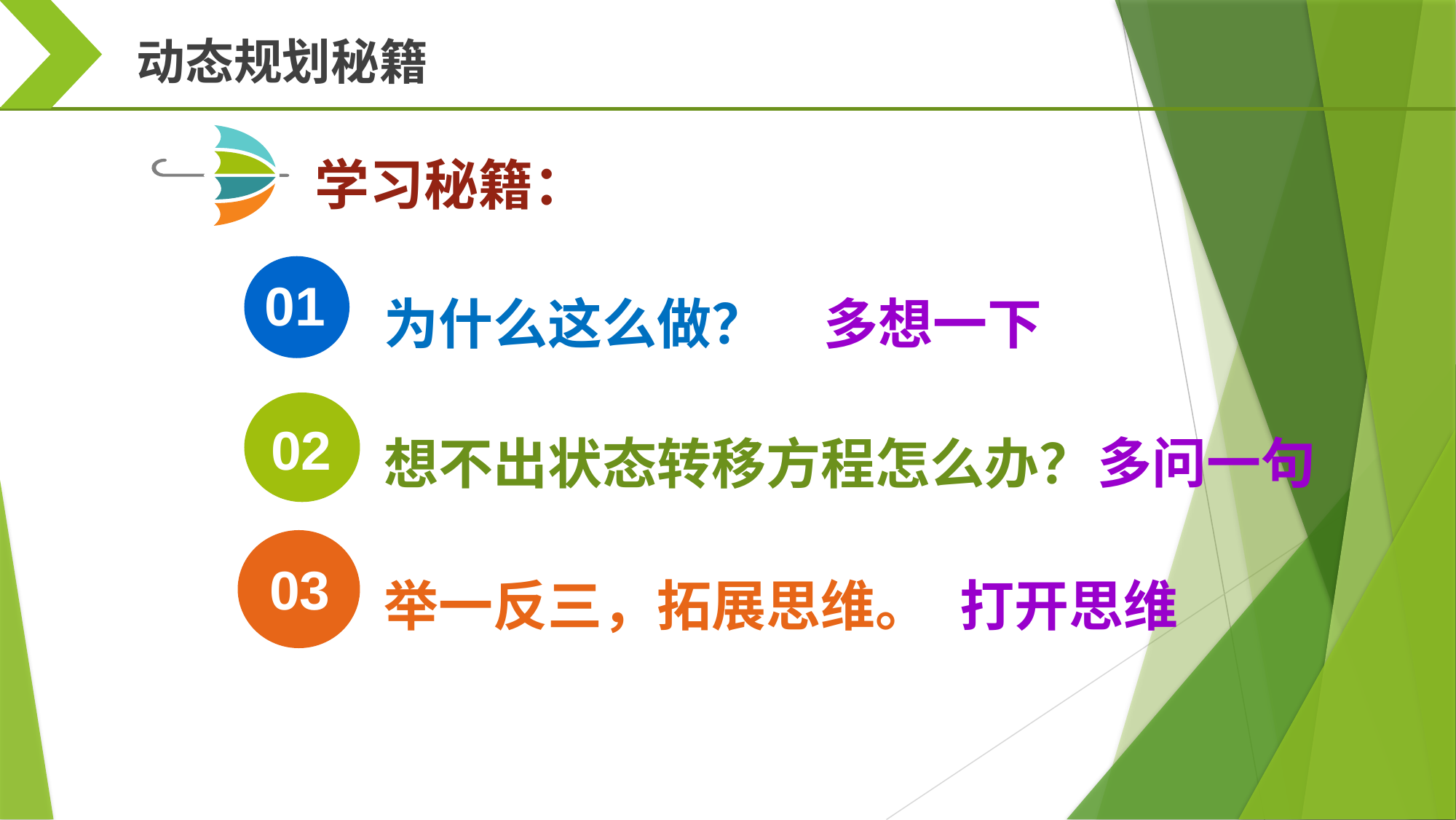

动态规划秘籍

学习秘籍：

01
为什么这么做？
多想一下

02
多问一句
想不出状态转移方程怎么办？

03
举一反三，拓展思维。
打开思维